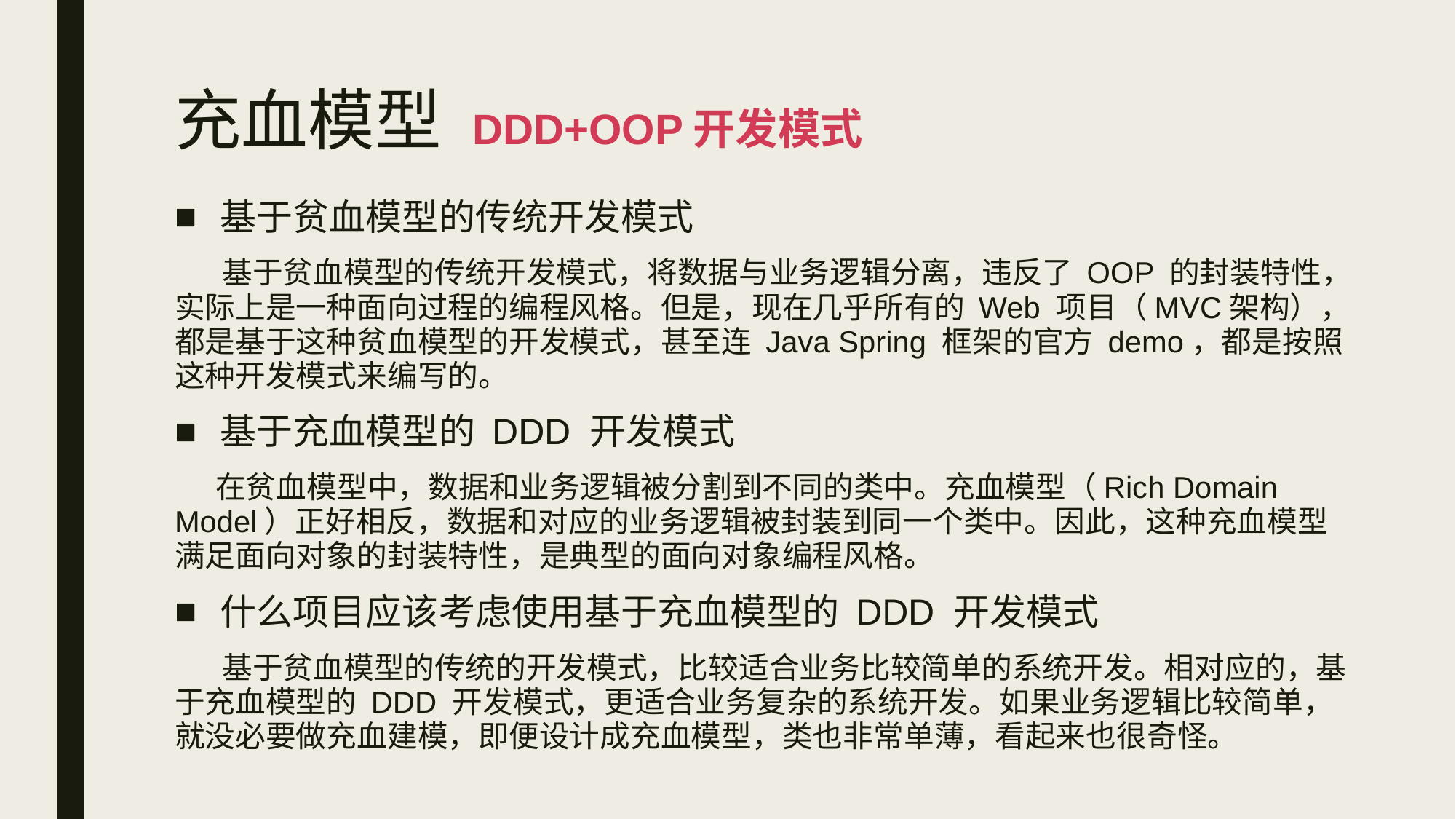

# 充血模型 DDD+OOP开发模式
基于贫血模型的传统开发模式
      基于贫血模型的传统开发模式，将数据与业务逻辑分离，违反了 OOP 的封装特性，实际上是一种面向过程的编程风格。但是，现在几乎所有的 Web 项目（MVC架构），都是基于这种贫血模型的开发模式，甚至连 Java Spring 框架的官方 demo，都是按照这种开发模式来编写的。
基于充血模型的 DDD 开发模式
     在贫血模型中，数据和业务逻辑被分割到不同的类中。充血模型（Rich Domain Model）正好相反，数据和对应的业务逻辑被封装到同一个类中。因此，这种充血模型满足面向对象的封装特性，是典型的面向对象编程风格。
什么项目应该考虑使用基于充血模型的 DDD 开发模式
      基于贫血模型的传统的开发模式，比较适合业务比较简单的系统开发。相对应的，基于充血模型的 DDD 开发模式，更适合业务复杂的系统开发。如果业务逻辑比较简单，就没必要做充血建模，即便设计成充血模型，类也非常单薄，看起来也很奇怪。